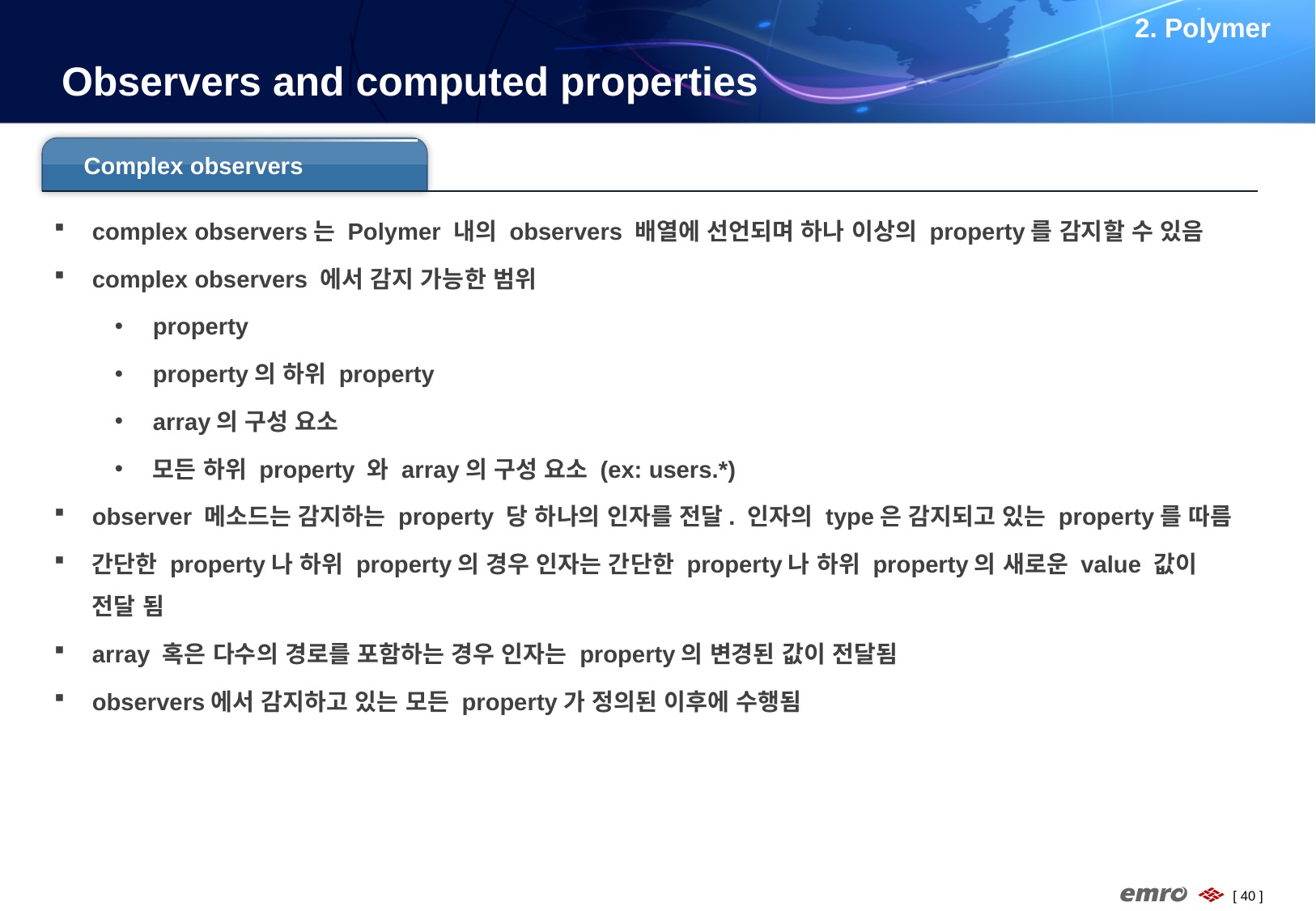

2. Polymer
# Observers and computed properties

Complex observers
complex observers는 Polymer 내의 observers 배열에 선언되며 하나 이상의 property를 감지할 수 있음
complex observers 에서 감지 가능한 범위
property
property의 하위 property
array의 구성 요소
모든 하위 property 와 array의 구성 요소 (ex: users.*)
observer 메소드는 감지하는 property 당 하나의 인자를 전달. 인자의 type은 감지되고 있는 property를 따름
간단한 property나 하위 property의 경우 인자는 간단한 property나 하위 property의 새로운 value 값이 전달 됨
array 혹은 다수의 경로를 포함하는 경우 인자는 property의 변경된 값이 전달됨
observers에서 감지하고 있는 모든 property가 정의된 이후에 수행됨